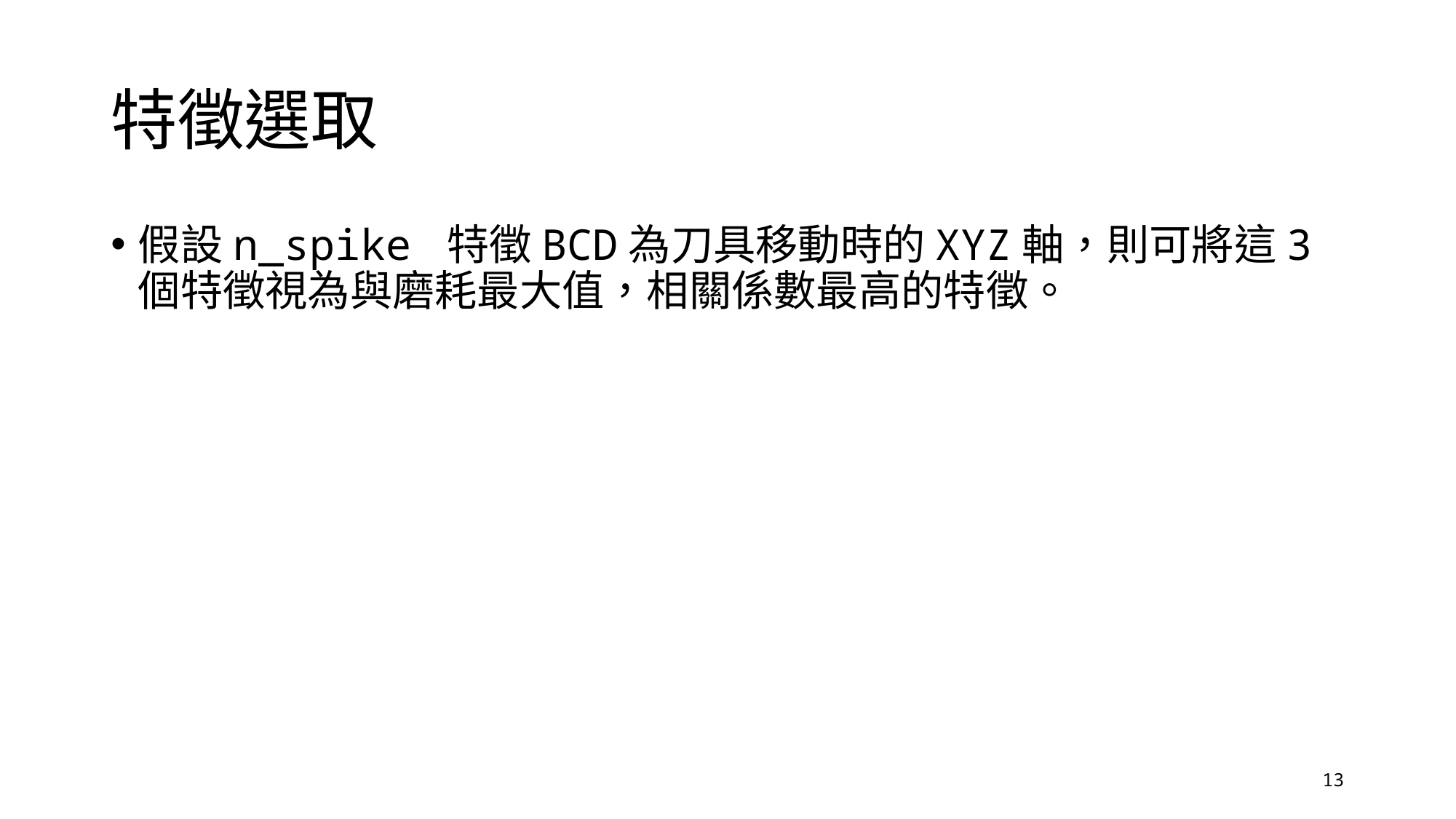

# 特徵選取
假設n_spike 特徵BCD為刀具移動時的XYZ軸，則可將這3個特徵視為與磨耗最大值，相關係數最高的特徵。
13